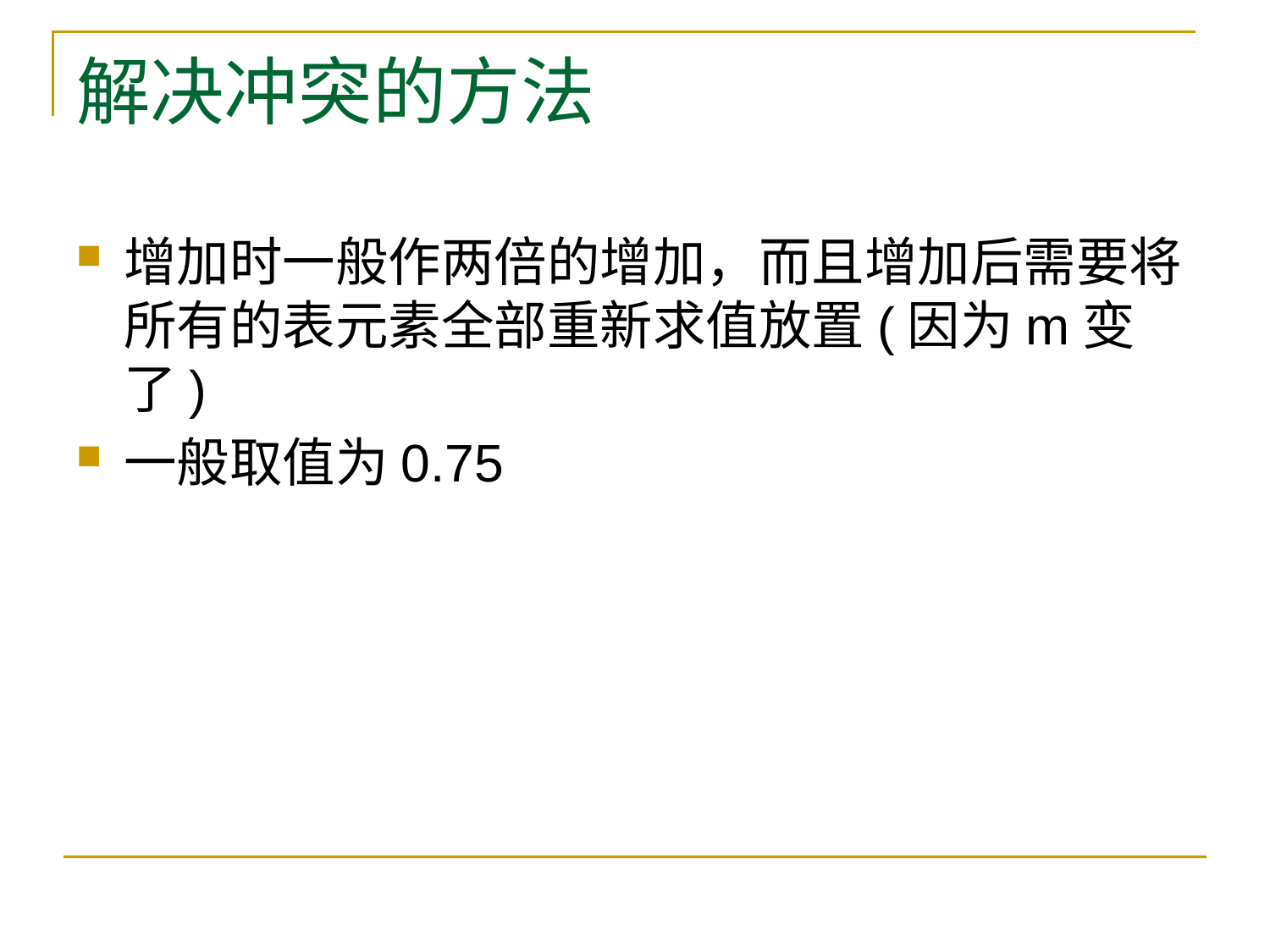

# 解决冲突的方法
增加时一般作两倍的增加，而且增加后需要将所有的表元素全部重新求值放置(因为m变了)
一般取值为0.75